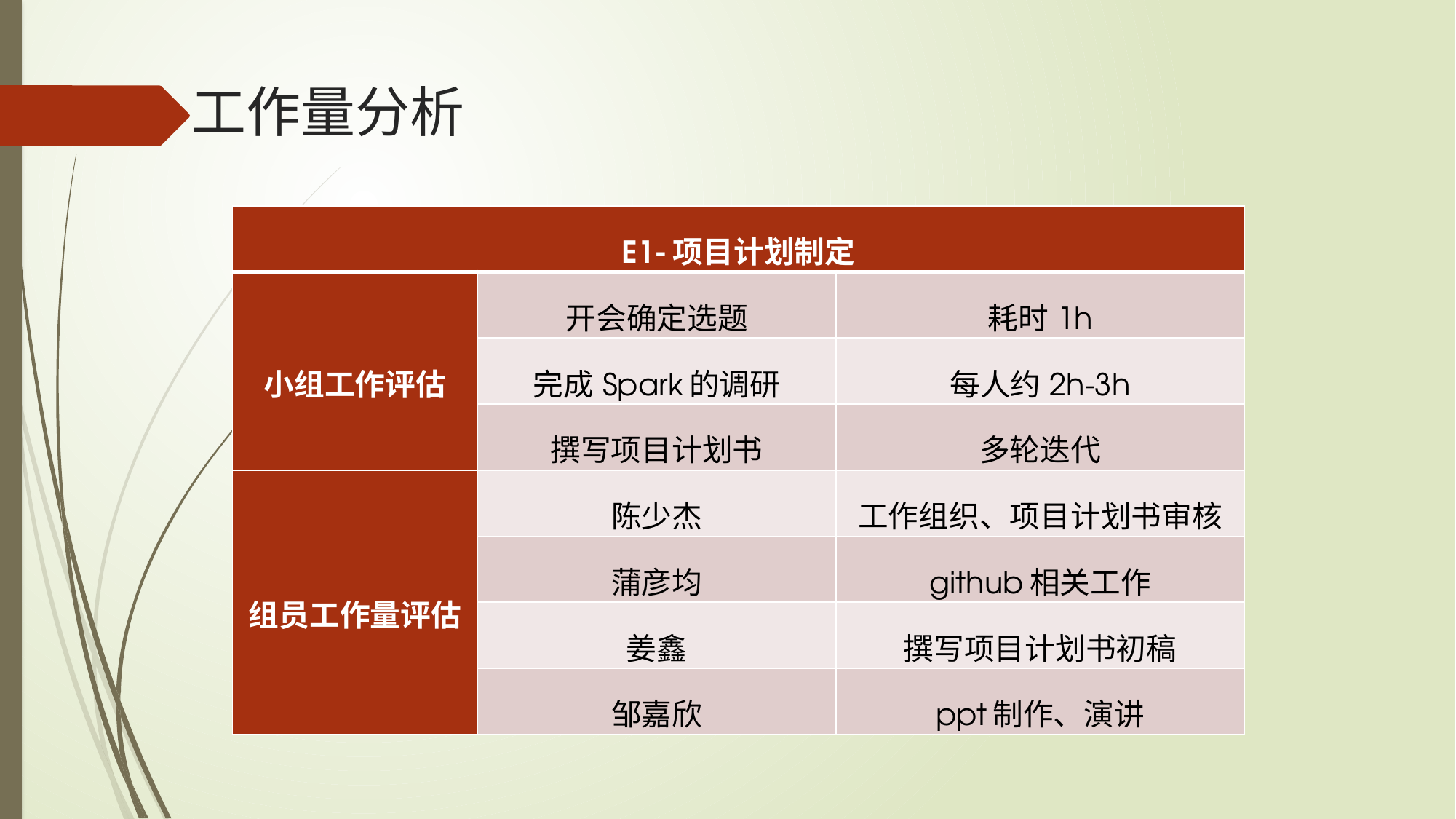

# 工作量分析
| E1-项目计划制定 |  |  |
| --- | --- | --- |
| 小组工作评估 | 开会确定选题 | 耗时1h |
|  | 完成Spark的调研 | 每人约2h-3h |
|  | 撰写项目计划书 | 多轮迭代 |
| 组员工作量评估 | 陈少杰 | 工作组织、项目计划书审核 |
|  | 蒲彦均 | github相关工作 |
|  | 姜鑫 | 撰写项目计划书初稿 |
|  | 邹嘉欣 | ppt制作、演讲 |